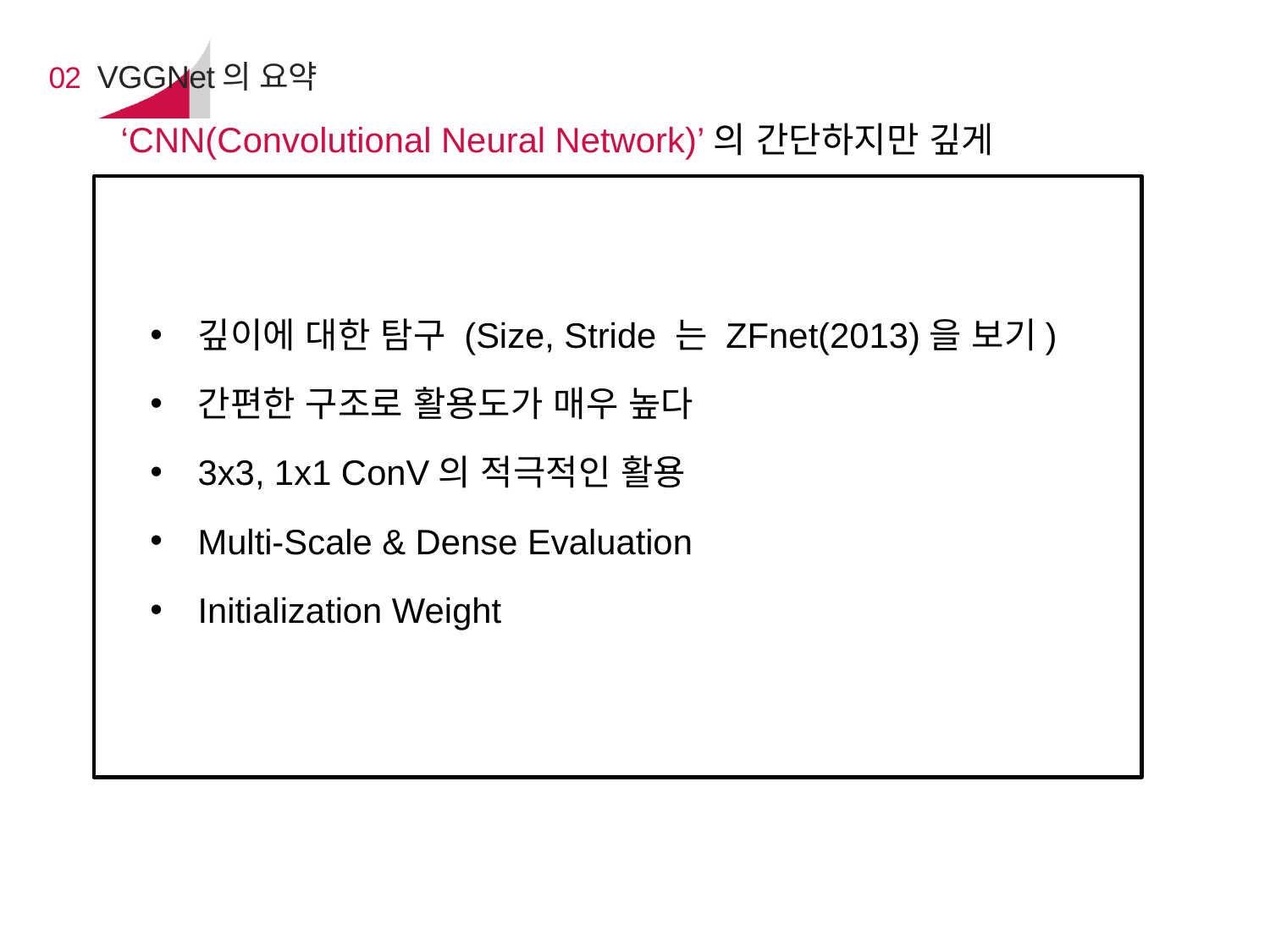

# 02  VGGNet의 요약
‘CNN(Convolutional Neural Network)’의 간단하지만 깊게

깊이에 대한 탐구 (Size, Stride 는 ZFnet(2013)을 보기)
간편한 구조로 활용도가 매우 높다
3x3, 1x1 ConV의 적극적인 활용
Multi-Scale & Dense Evaluation
Initialization Weight